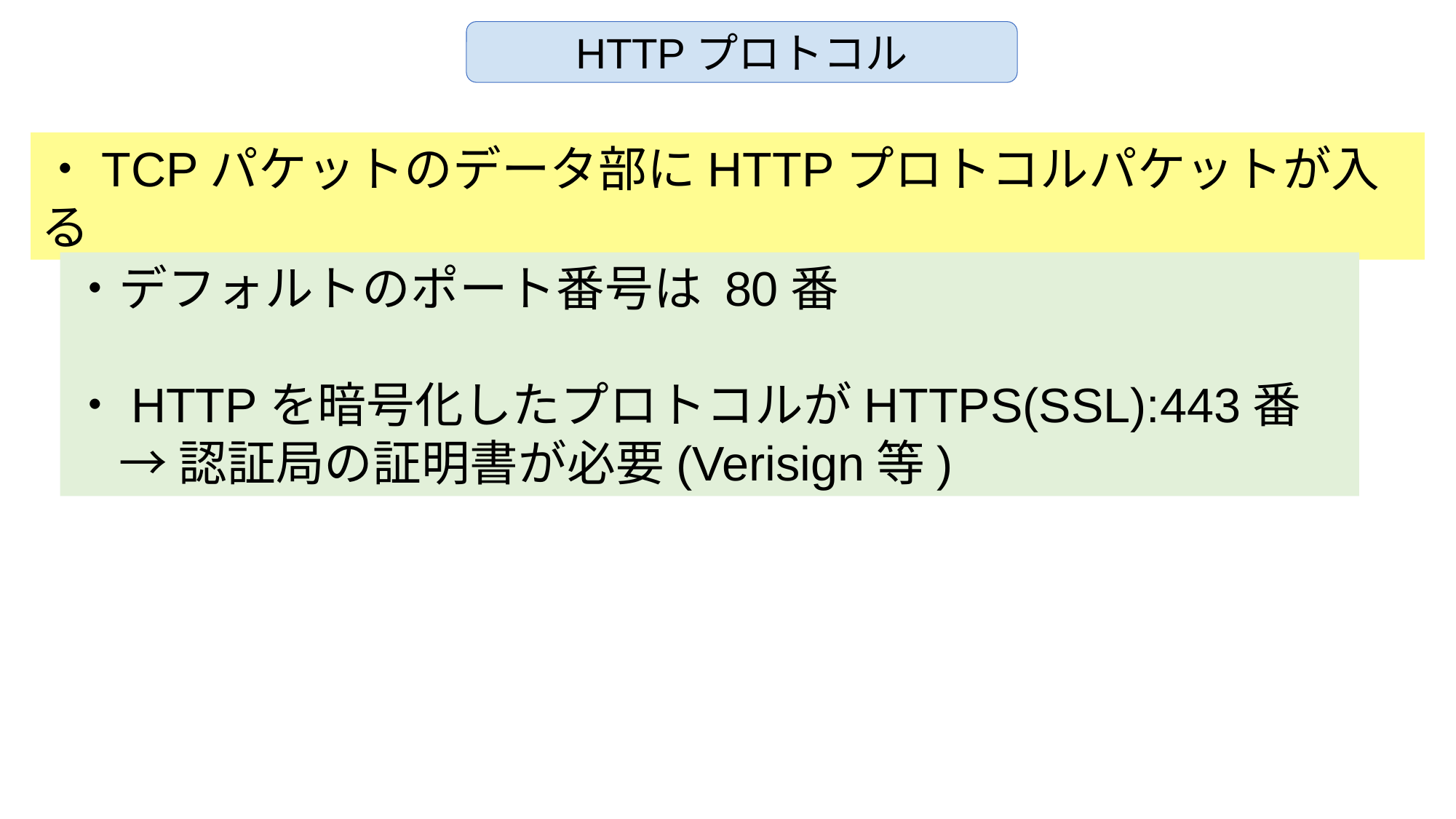

HTTPプロトコル
・TCPパケットのデータ部にHTTPプロトコルパケットが入る
・デフォルトのポート番号は 80番

・HTTPを暗号化したプロトコルがHTTPS(SSL):443番
　→ 認証局の証明書が必要(Verisign等)